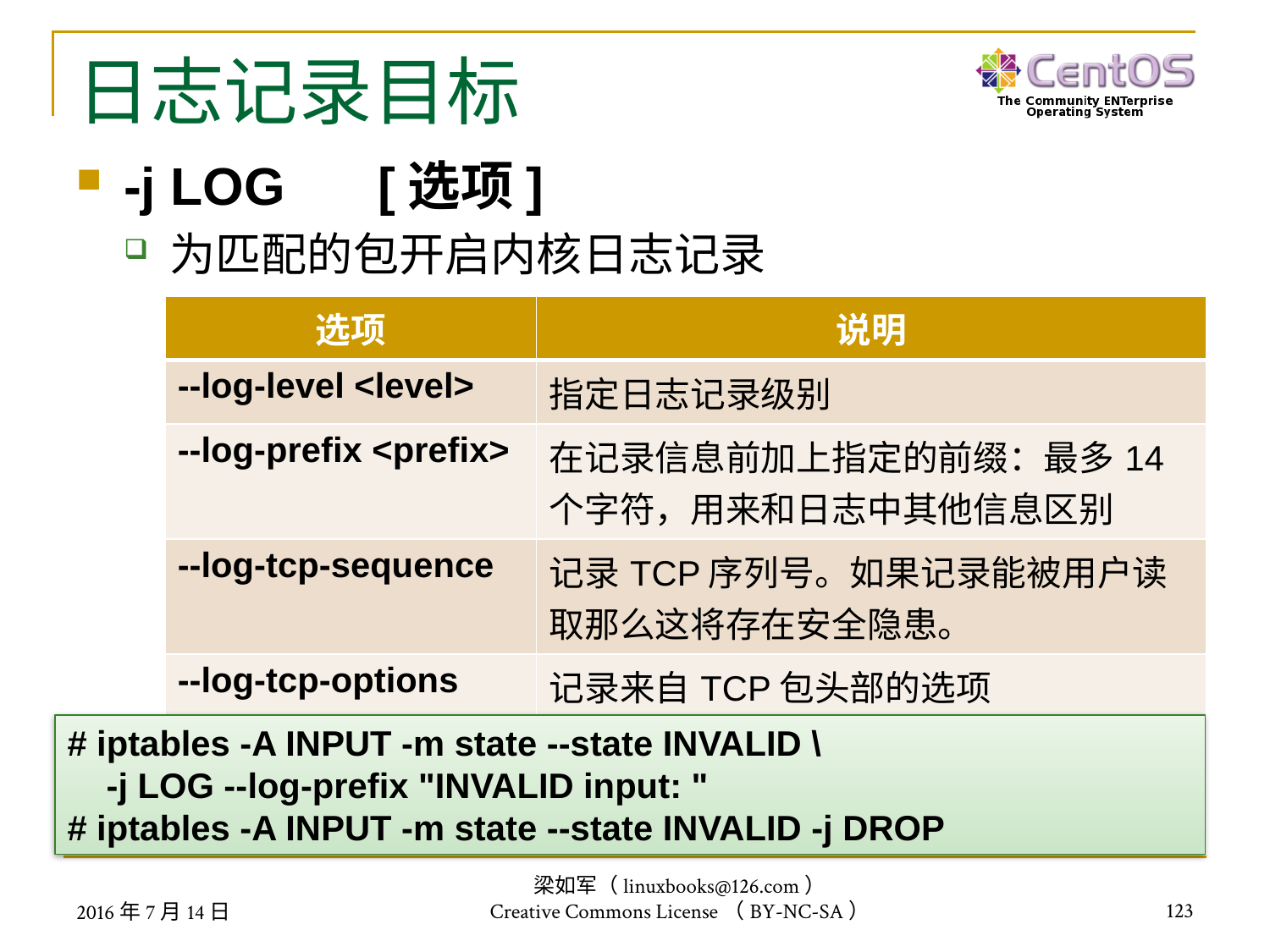

# 日志记录目标
-j LOG 	[选项]
为匹配的包开启内核日志记录
| 选项 | 说明 |
| --- | --- |
| --log-level <level> | 指定日志记录级别 |
| --log-prefix <prefix> | 在记录信息前加上指定的前缀：最多14个字符，用来和日志中其他信息区别 |
| --log-tcp-sequence | 记录TCP序列号。如果记录能被用户读取那么这将存在安全隐患。 |
| --log-tcp-options | 记录来自TCP包头部的选项 |
| --log-ip-options | 记录来自IP包头部的选项 |
# iptables -A INPUT -m state --state INVALID \
    -j LOG --log-prefix "INVALID input: "
# iptables -A INPUT -m state --state INVALID -j DROP
梁如军（linuxbooks@126.com）
Creative Commons License（BY-NC-SA）
2016年7月14日
123